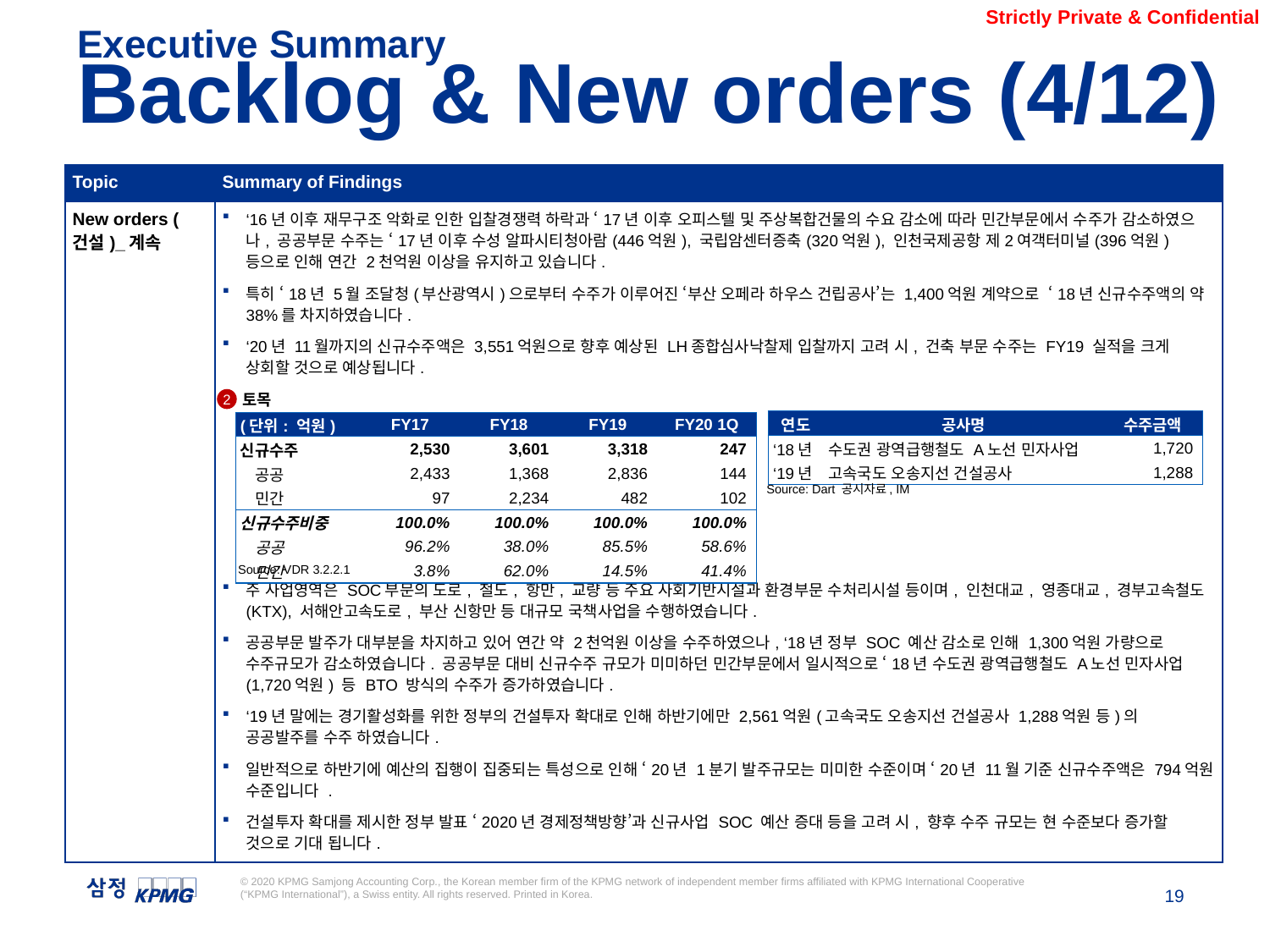

Executive Summary
Backlog & New orders (4/12)
| Topic | Summary of Findings |
| --- | --- |
| New orders (건설)\_계속 | ‘16년 이후 재무구조 악화로 인한 입찰경쟁력 하락과 ‘17년 이후 오피스텔 및 주상복합건물의 수요 감소에 따라 민간부문에서 수주가 감소하였으나, 공공부문 수주는 ‘17년 이후 수성 알파시티청아람(446억원), 국립암센터증축(320억원), 인천국제공항 제2여객터미널(396억원) 등으로 인해 연간 2천억원 이상을 유지하고 있습니다. 특히 ‘18년 5월 조달청(부산광역시)으로부터 수주가 이루어진 ‘부산 오페라 하우스 건립공사’는 1,400억원 계약으로 ‘18년 신규수주액의 약 38%를 차지하였습니다. ‘20년 11월까지의 신규수주액은 3,551억원으로 향후 예상된 LH종합심사낙찰제 입찰까지 고려 시, 건축 부문 수주는 FY19 실적을 크게 상회할 것으로 예상됩니다. 토목 주 사업영역은 SOC부문의 도로, 철도, 항만, 교량 등 주요 사회기반시설과 환경부문 수처리시설 등이며, 인천대교, 영종대교, 경부고속철도(KTX), 서해안고속도로, 부산 신항만 등 대규모 국책사업을 수행하였습니다. 공공부문 발주가 대부분을 차지하고 있어 연간 약 2천억원 이상을 수주하였으나, ‘18년 정부 SOC 예산 감소로 인해 1,300억원 가량으로 수주규모가 감소하였습니다. 공공부문 대비 신규수주 규모가 미미하던 민간부문에서 일시적으로 ‘18년 수도권 광역급행철도 A노선 민자사업(1,720억원) 등 BTO 방식의 수주가 증가하였습니다. ‘19년 말에는 경기활성화를 위한 정부의 건설투자 확대로 인해 하반기에만 2,561억원(고속국도 오송지선 건설공사 1,288억원 등)의 공공발주를 수주 하였습니다. 일반적으로 하반기에 예산의 집행이 집중되는 특성으로 인해 ‘20년 1분기 발주규모는 미미한 수준이며 ‘20년 11월 기준 신규수주액은 794억원 수준입니다 . 건설투자 확대를 제시한 정부 발표 ‘2020년 경제정책방향’과 신규사업 SOC 예산 증대 등을 고려 시, 향후 수주 규모는 현 수준보다 증가할 것으로 기대 됩니다. |
2
| 연도 | 공사명 | 수주금액 |
| --- | --- | --- |
| ‘18년 | 수도권 광역급행철도 A노선 민자사업 | 1,720 |
| ‘19년 | 고속국도 오송지선 건설공사 | 1,288 |
| (단위: 억원) | FY17 | FY18 | FY19 | FY20 1Q |
| --- | --- | --- | --- | --- |
| 신규수주 | 2,530 | 3,601 | 3,318 | 247 |
| 공공 | 2,433 | 1,368 | 2,836 | 144 |
| 민간 | 97 | 2,234 | 482 | 102 |
| 신규수주비중 | 100.0% | 100.0% | 100.0% | 100.0% |
| 공공 | 96.2% | 38.0% | 85.5% | 58.6% |
| 민간 | 3.8% | 62.0% | 14.5% | 41.4% |
Source: Dart 공시자료, IM
Source: VDR 3.2.2.1